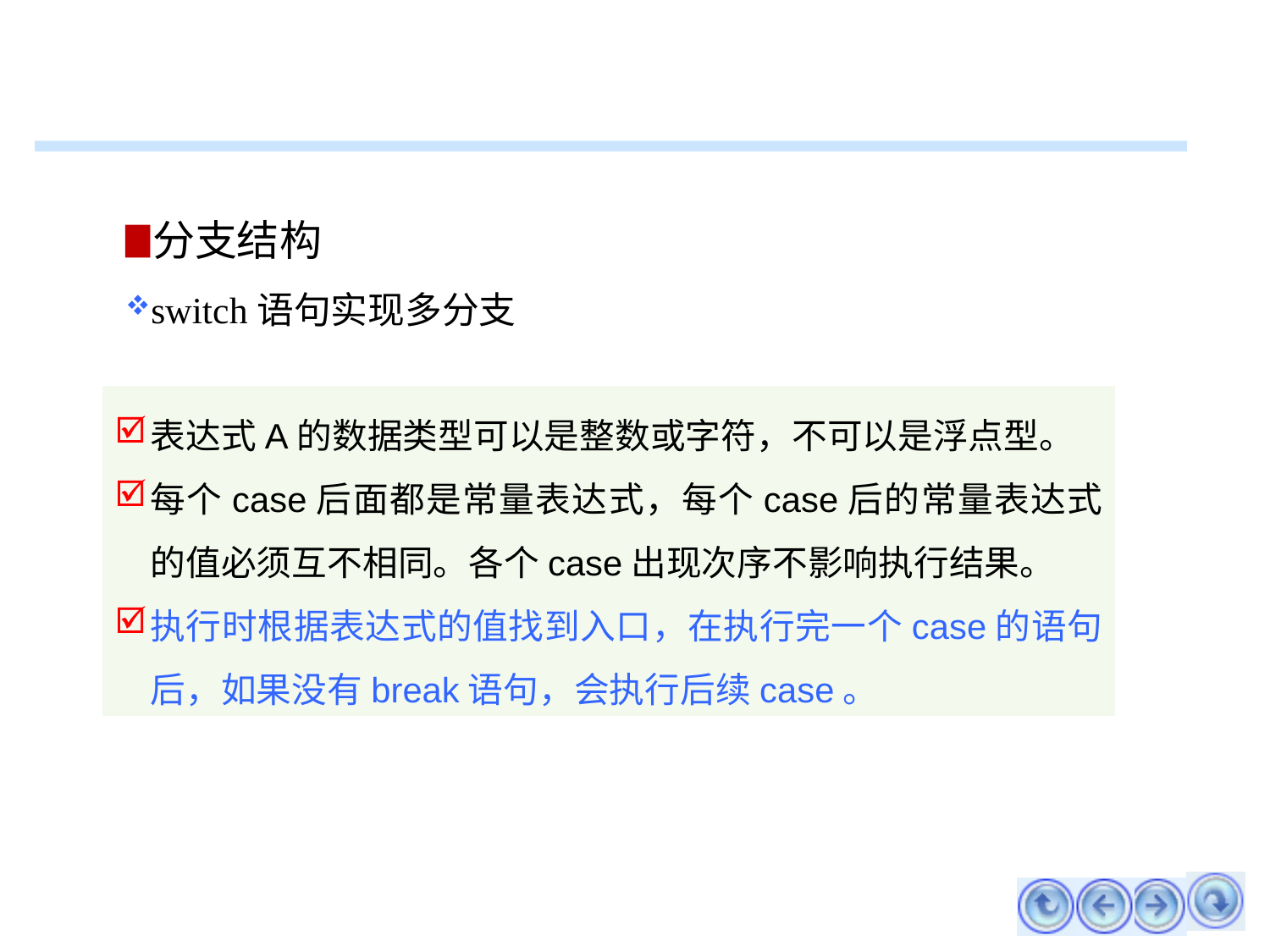

分支结构
switch语句实现多分支

表达式A的数据类型可以是整数或字符，不可以是浮点型。
每个case后面都是常量表达式，每个case后的常量表达式的值必须互不相同。各个case出现次序不影响执行结果。
执行时根据表达式的值找到入口，在执行完一个case的语句后，如果没有break语句，会执行后续case。